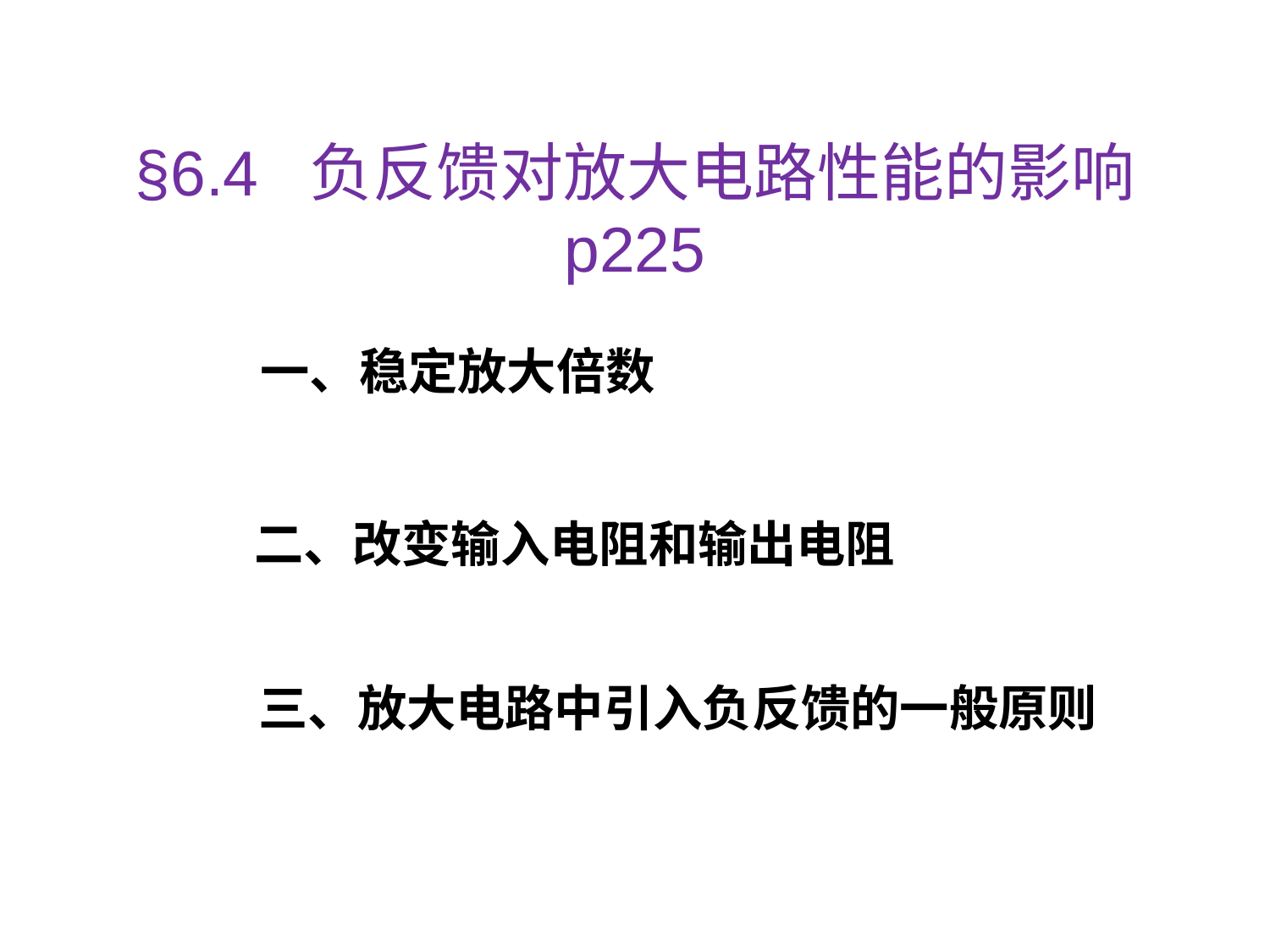

§6.4  负反馈对放大电路性能的影响
p225
一、稳定放大倍数
二、改变输入电阻和输出电阻
三、放大电路中引入负反馈的一般原则